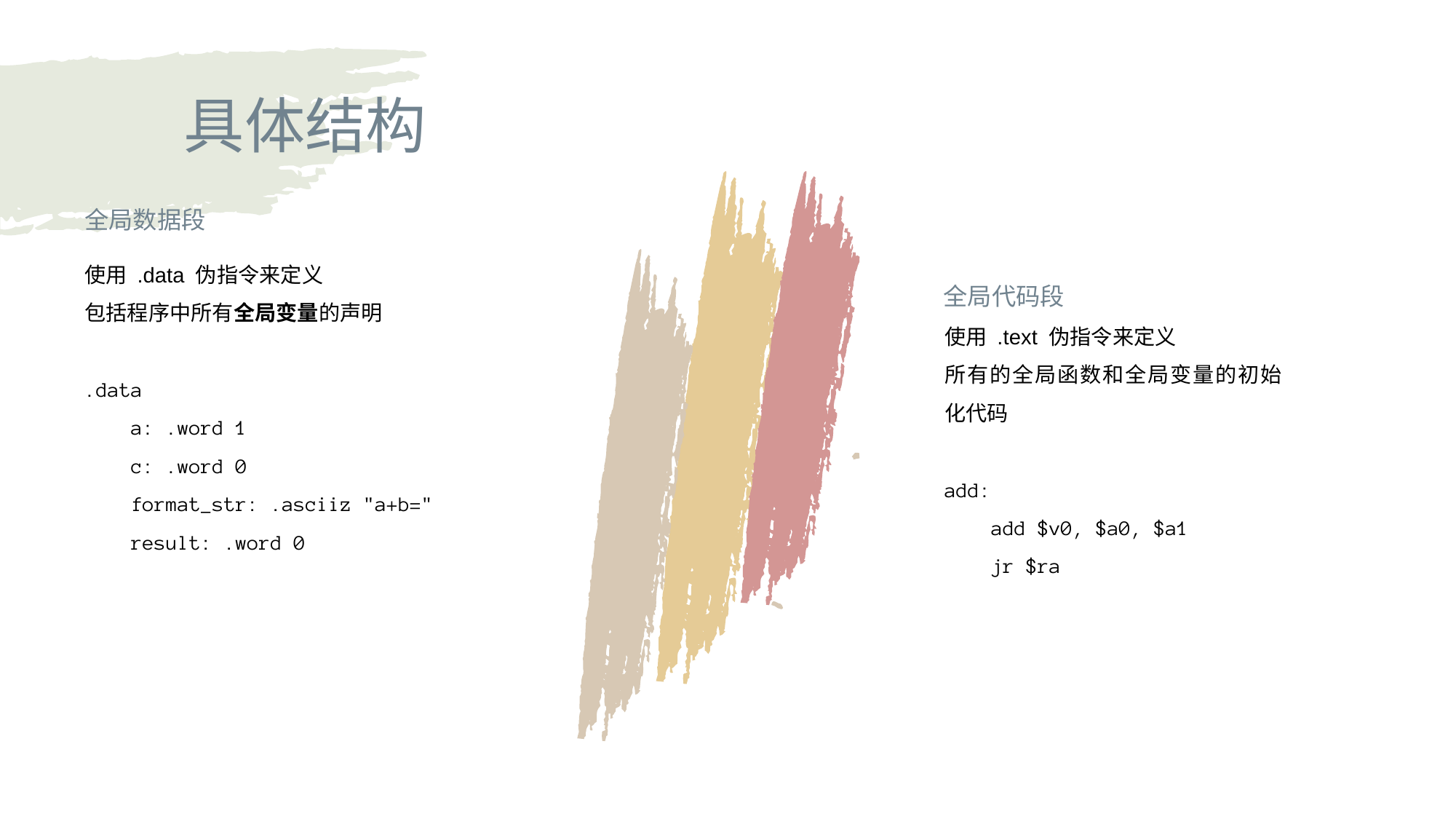

具体结构
全局数据段
使用 .data 伪指令来定义
包括程序中所有全局变量的声明

.data
    a: .word 1
    c: .word 0
    format_str: .asciiz "a+b="
    result: .word 0
全局代码段
使用 .text 伪指令来定义
所有的全局函数和全局变量的初始化代码

add:
    add $v0, $a0, $a1
    jr $ra